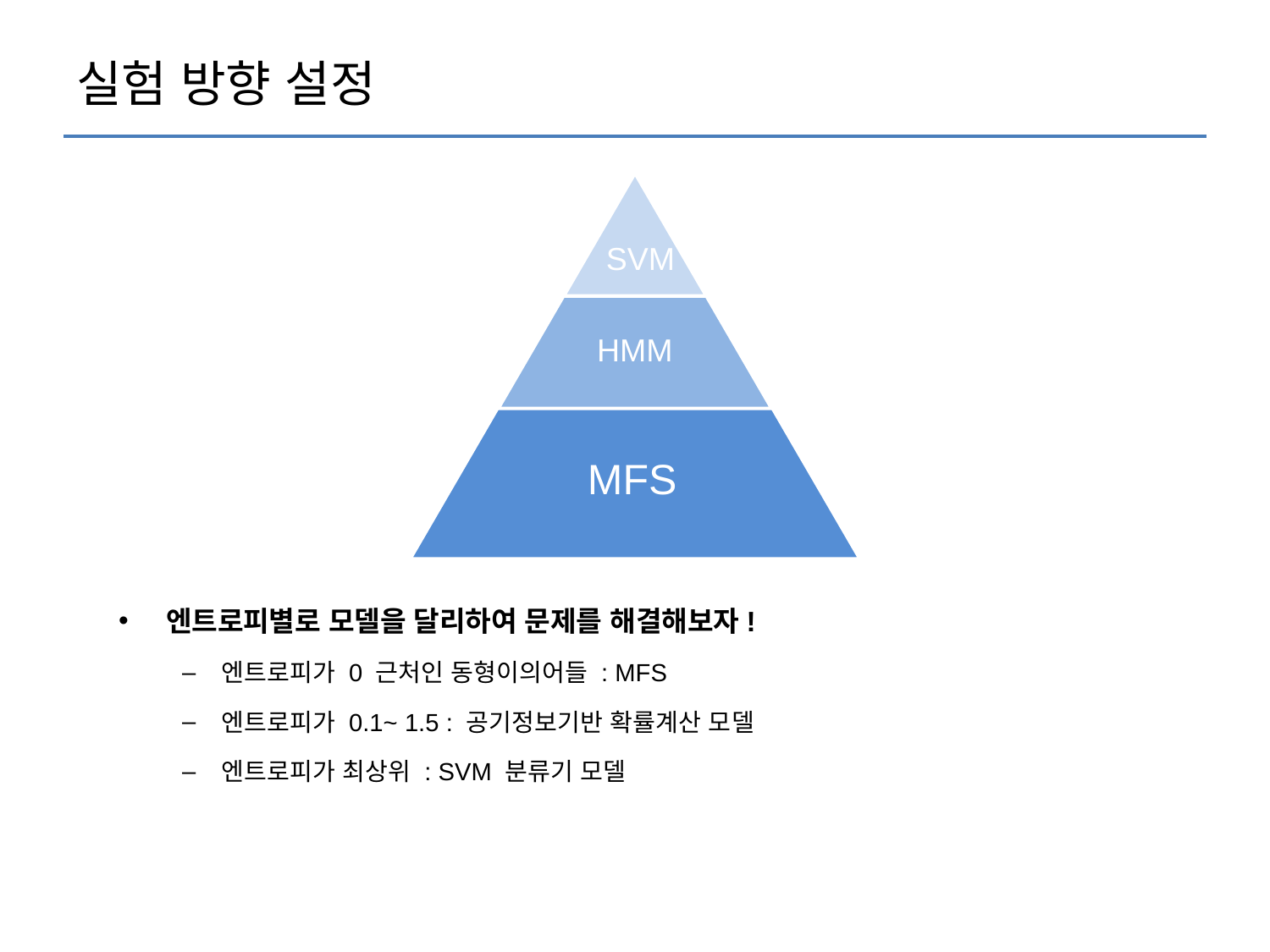

# 실험 방향 설정

HMM

SVM
MFS
엔트로피별로 모델을 달리하여 문제를 해결해보자!
엔트로피가 0 근처인 동형이의어들 : MFS
엔트로피가 0.1~ 1.5 : 공기정보기반 확률계산 모델
엔트로피가 최상위 : SVM 분류기 모델